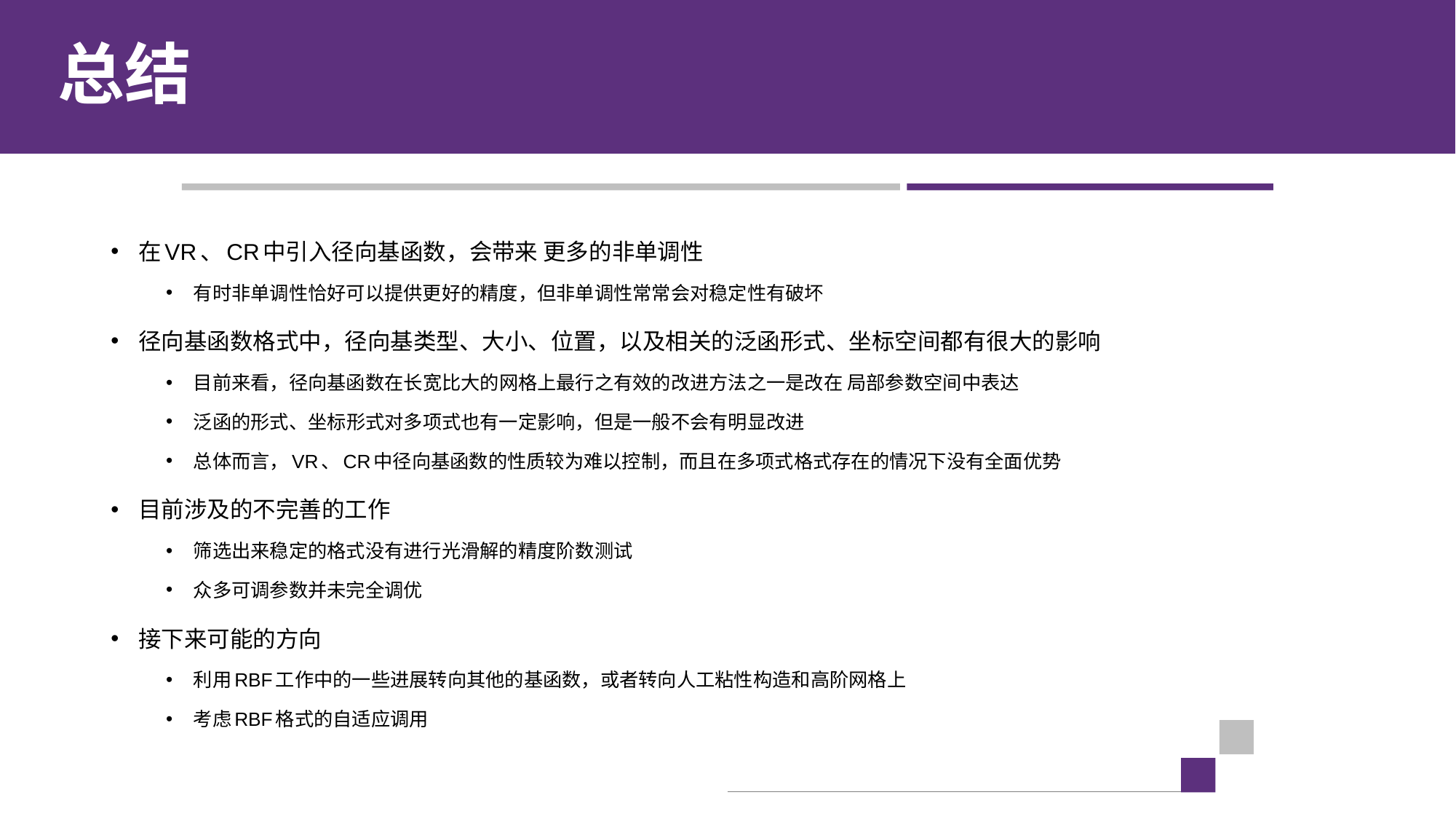

# 总结

在VR、CR中引入径向基函数，会带来 更多的非单调性
有时非单调性恰好可以提供更好的精度，但非单调性常常会对稳定性有破坏
径向基函数格式中，径向基类型、大小、位置，以及相关的泛函形式、坐标空间都有很大的影响
目前来看，径向基函数在长宽比大的网格上最行之有效的改进方法之一是改在 局部参数空间中表达
泛函的形式、坐标形式对多项式也有一定影响，但是一般不会有明显改进
总体而言，VR、CR中径向基函数的性质较为难以控制，而且在多项式格式存在的情况下没有全面优势
目前涉及的不完善的工作
筛选出来稳定的格式没有进行光滑解的精度阶数测试
众多可调参数并未完全调优
接下来可能的方向
利用RBF工作中的一些进展转向其他的基函数，或者转向人工粘性构造和高阶网格上
考虑RBF格式的自适应调用